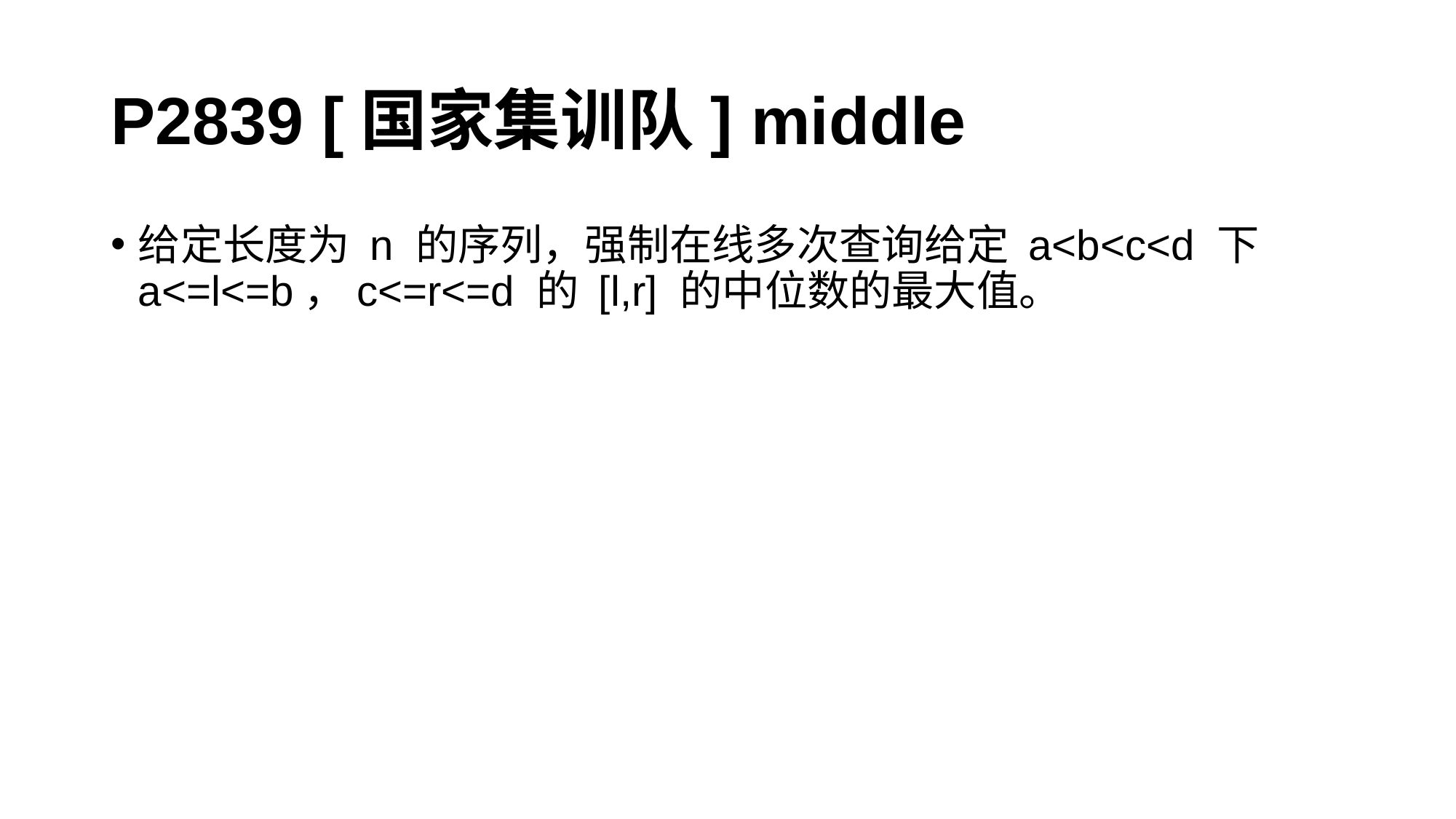

# P2839 [国家集训队] middle
给定长度为 n 的序列，强制在线多次查询给定 a<b<c<d 下 a<=l<=b，c<=r<=d 的 [l,r] 的中位数的最大值。